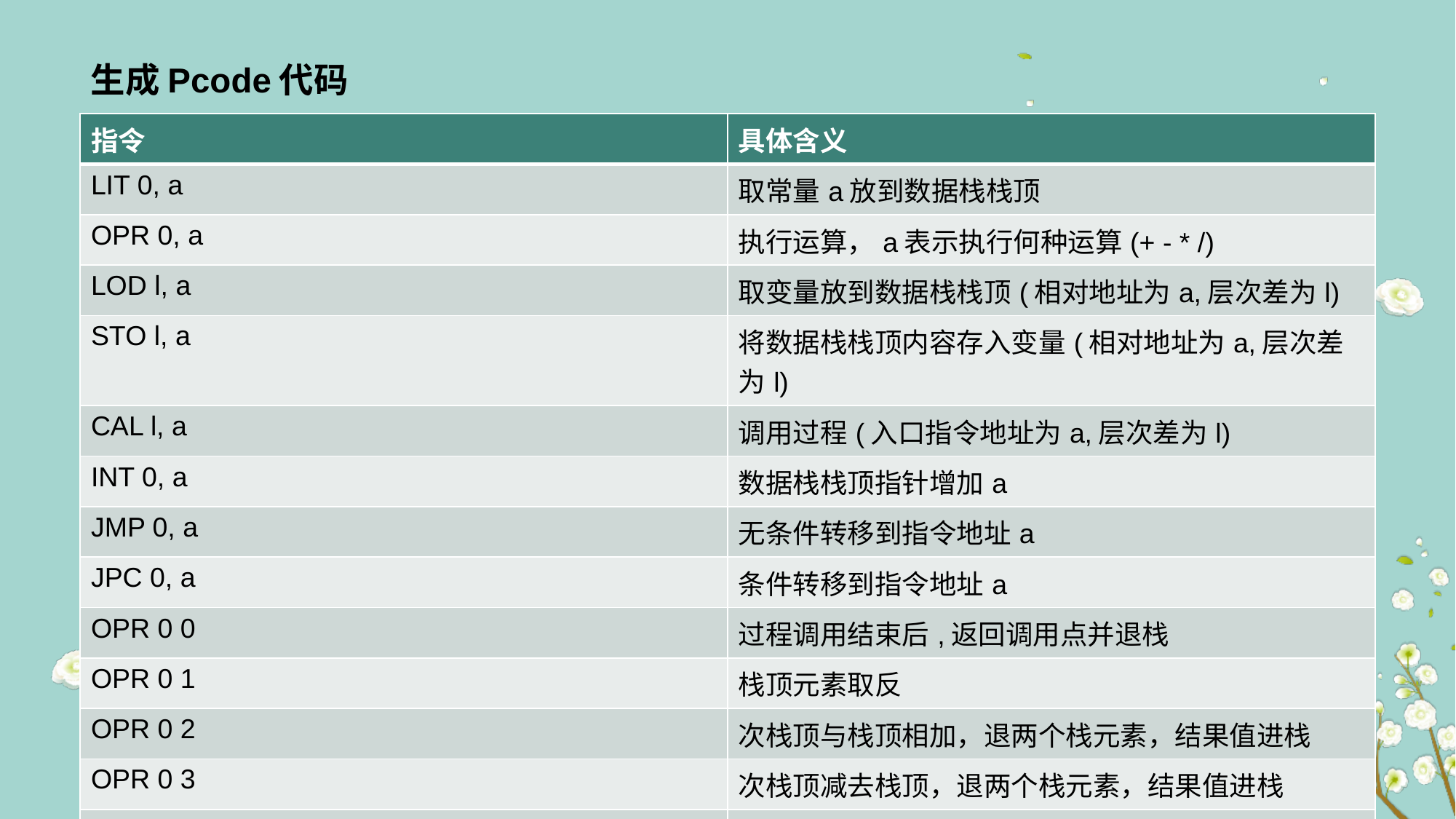

# 生成Pcode代码
| 指令 | 具体含义 |
| --- | --- |
| LIT 0, a | 取常量a放到数据栈栈顶 |
| OPR 0, a | 执行运算，a表示执行何种运算(+ - \* /) |
| LOD l, a | 取变量放到数据栈栈顶(相对地址为a,层次差为l) |
| STO l, a | 将数据栈栈顶内容存入变量(相对地址为a,层次差为l) |
| CAL l, a | 调用过程(入口指令地址为a,层次差为l) |
| INT 0, a | 数据栈栈顶指针增加a |
| JMP 0, a | 无条件转移到指令地址a |
| JPC 0, a | 条件转移到指令地址a |
| OPR 0 0 | 过程调用结束后,返回调用点并退栈 |
| OPR 0 1 | 栈顶元素取反 |
| OPR 0 2 | 次栈顶与栈顶相加，退两个栈元素，结果值进栈 |
| OPR 0 3 | 次栈顶减去栈顶，退两个栈元素，结果值进栈 |
| OPR 0 4 | 次栈顶乘以栈顶，退两个栈元素，结果值进栈 |